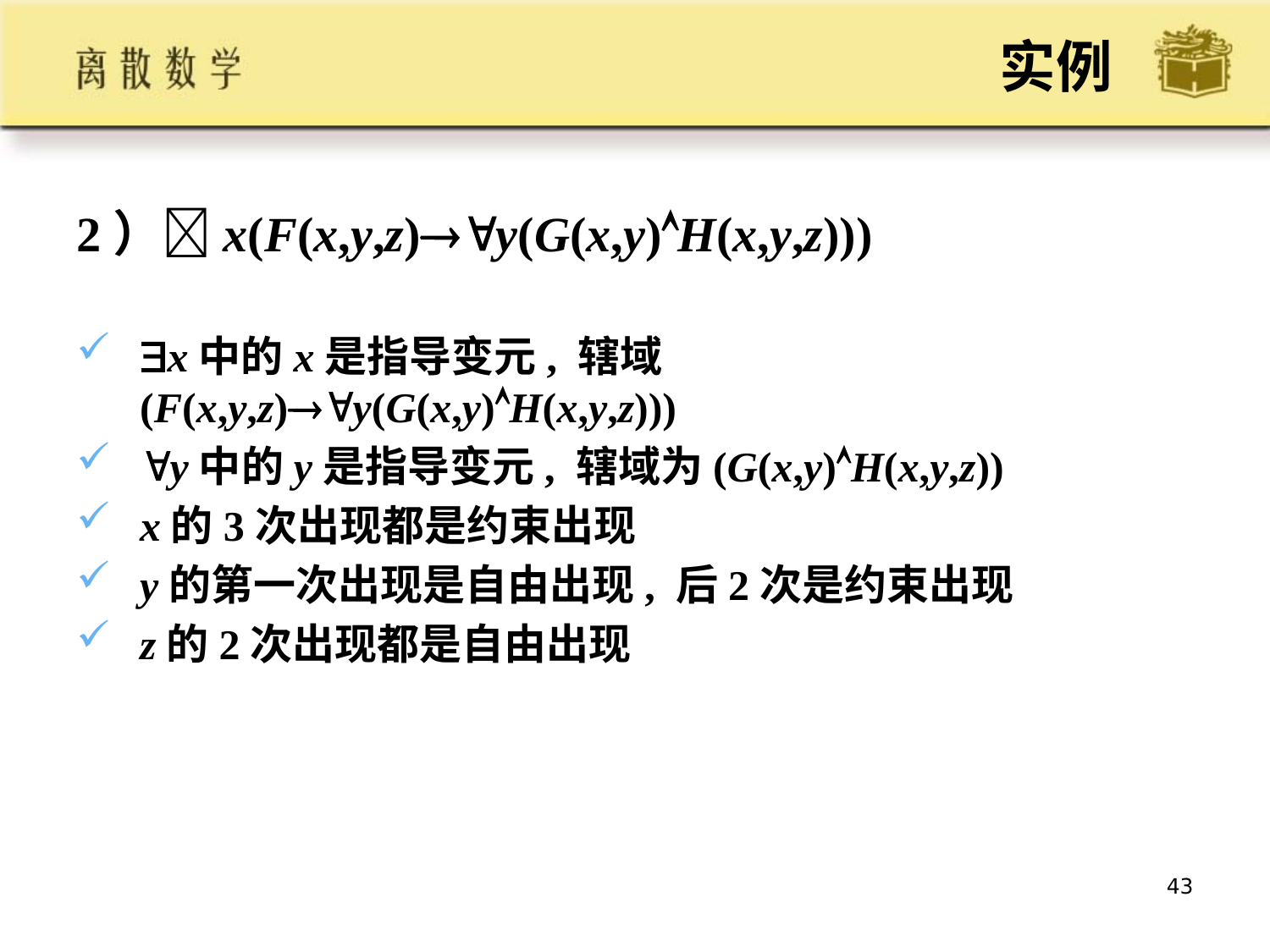

# 实例
2）∃x(F(x,y,z)→∀y(G(x,y)∧H(x,y,z)))

∃x中的x是指导变元, 辖域(F(x,y,z)→∀y(G(x,y)∧H(x,y,z)))
∀y中的y是指导变元, 辖域为(G(x,y)∧H(x,y,z))
x的3次出现都是约束出现
y的第一次出现是自由出现, 后2次是约束出现
z的2次出现都是自由出现

43